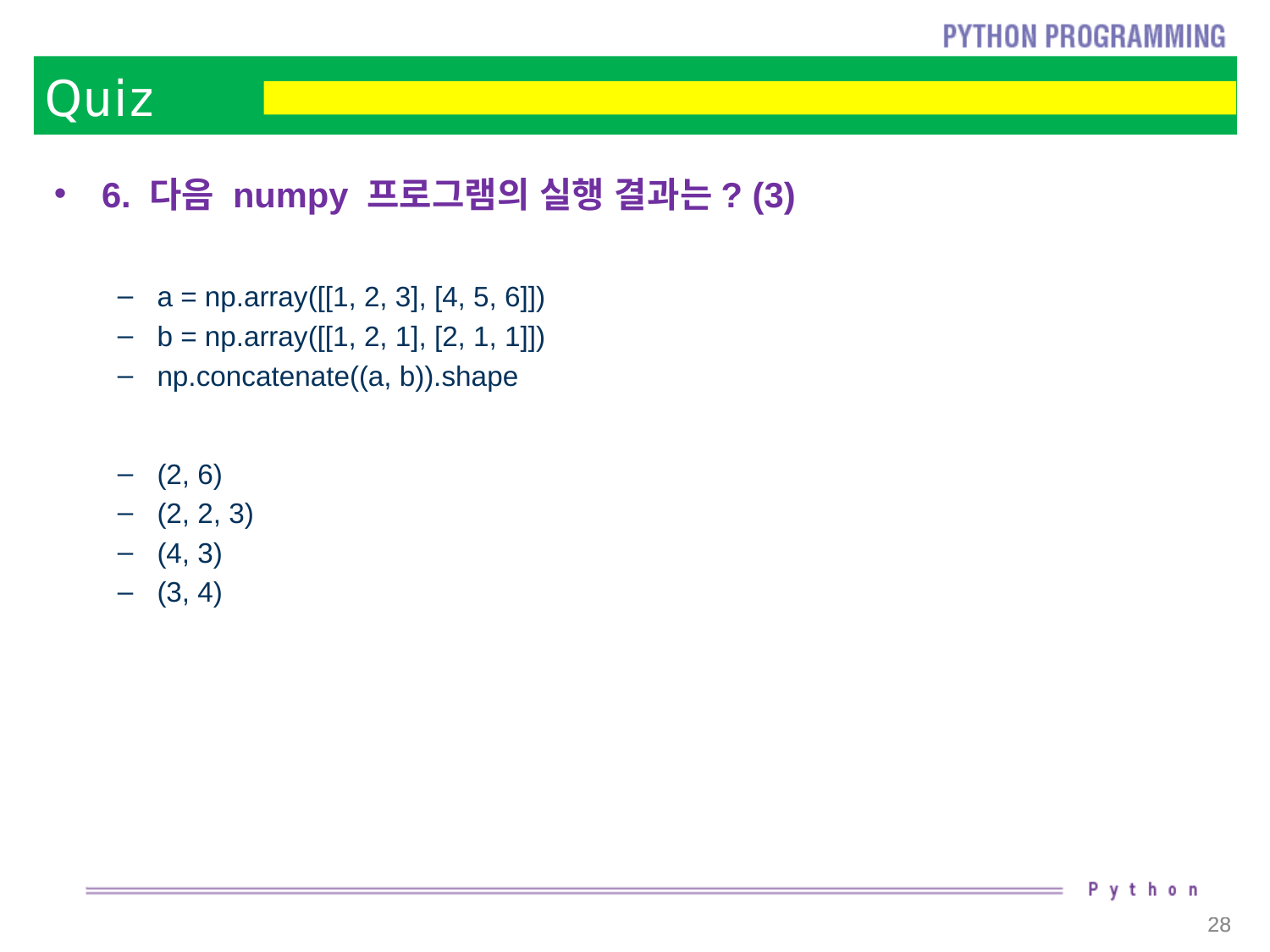

# Quiz

6. 다음 numpy 프로그램의 실행 결과는? (3)

a = np.array([[1, 2, 3], [4, 5, 6]])
b = np.array([[1, 2, 1], [2, 1, 1]])
np.concatenate((a, b)).shape

(2, 6)
(2, 2, 3)
(4, 3)
(3, 4)
28